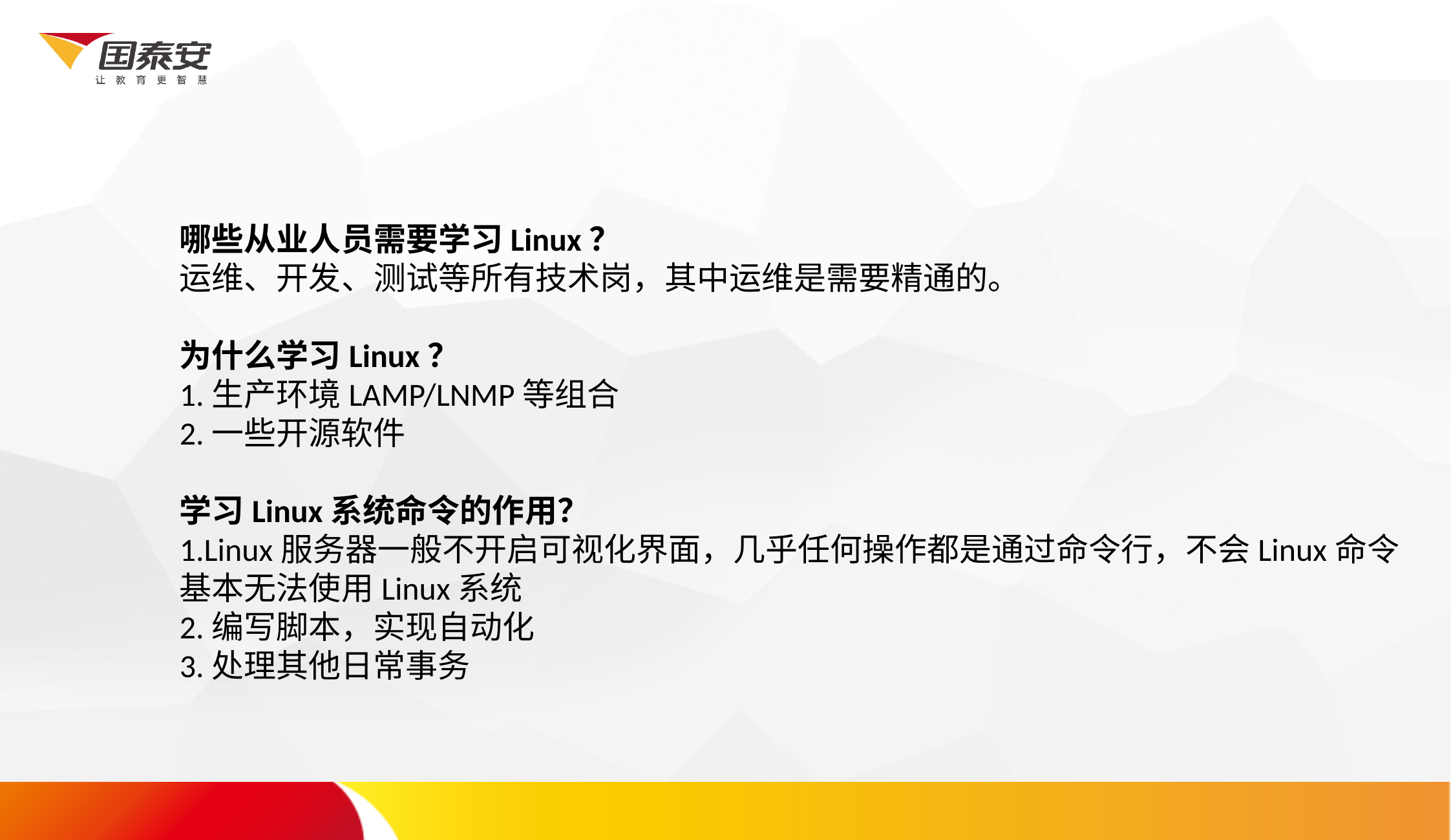

哪些从业人员需要学习Linux？
运维、开发、测试等所有技术岗，其中运维是需要精通的。

为什么学习Linux？
1.生产环境LAMP/LNMP等组合
2.一些开源软件

学习Linux系统命令的作用？
1.Linux服务器一般不开启可视化界面，几乎任何操作都是通过命令行，不会Linux命令
基本无法使用Linux系统
2.编写脚本，实现自动化
3.处理其他日常事务